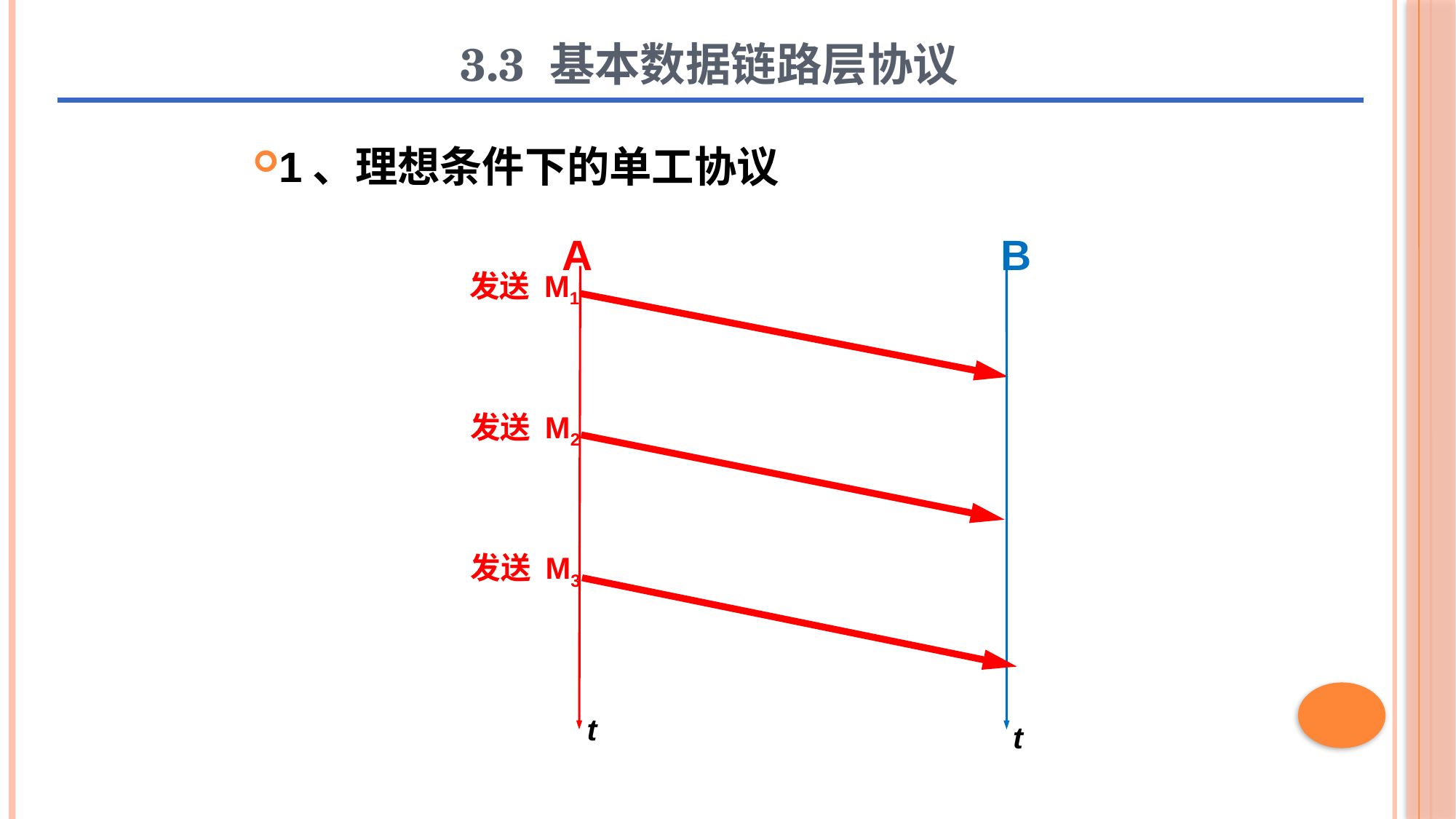

# 3.3 基本数据链路层协议
1、理想条件下的单工协议

A
B
发送 M1

发送 M2

发送 M3

t
t